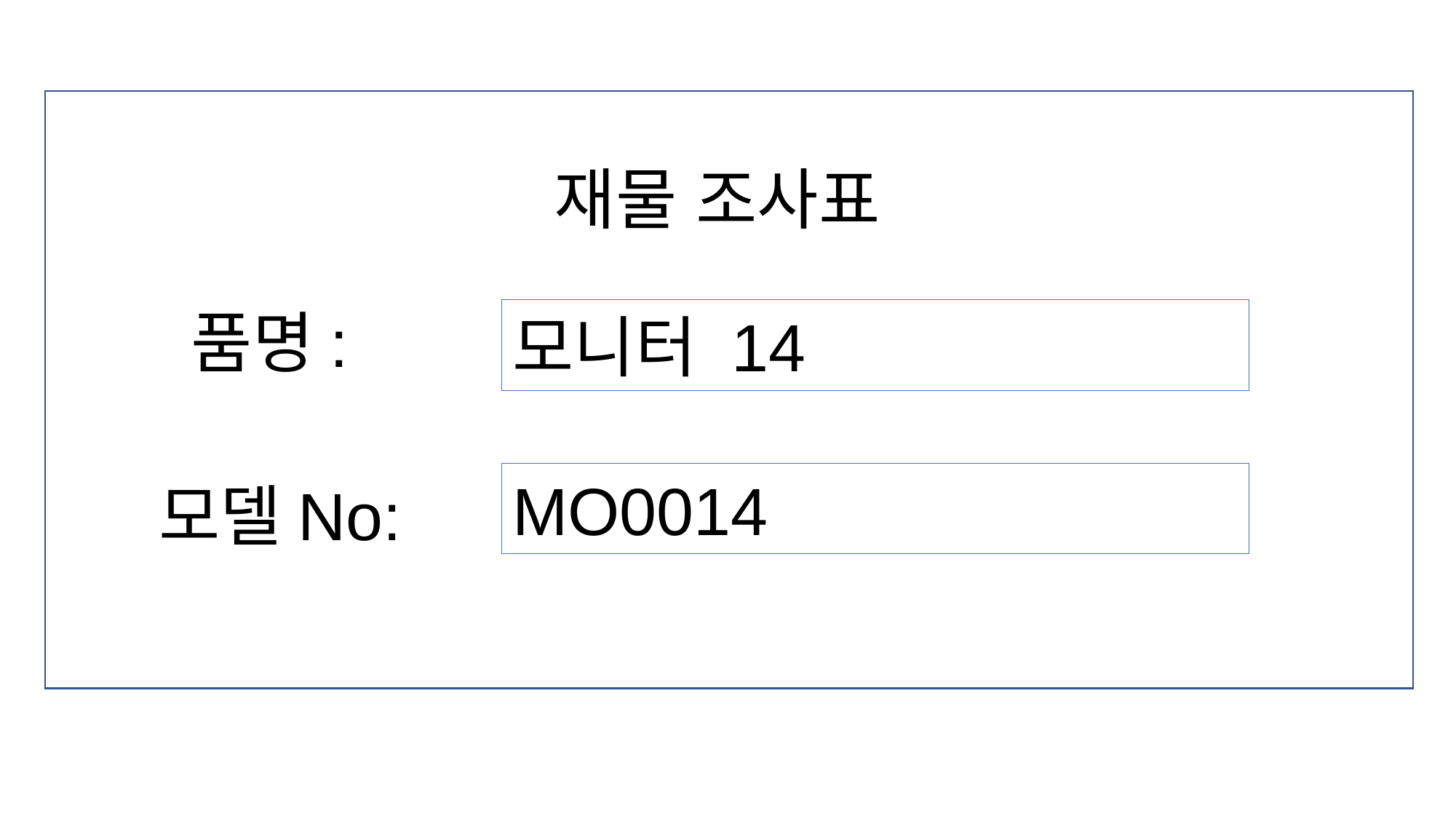

재물 조사표
품명:
모니터 14
MO0014
모델No: